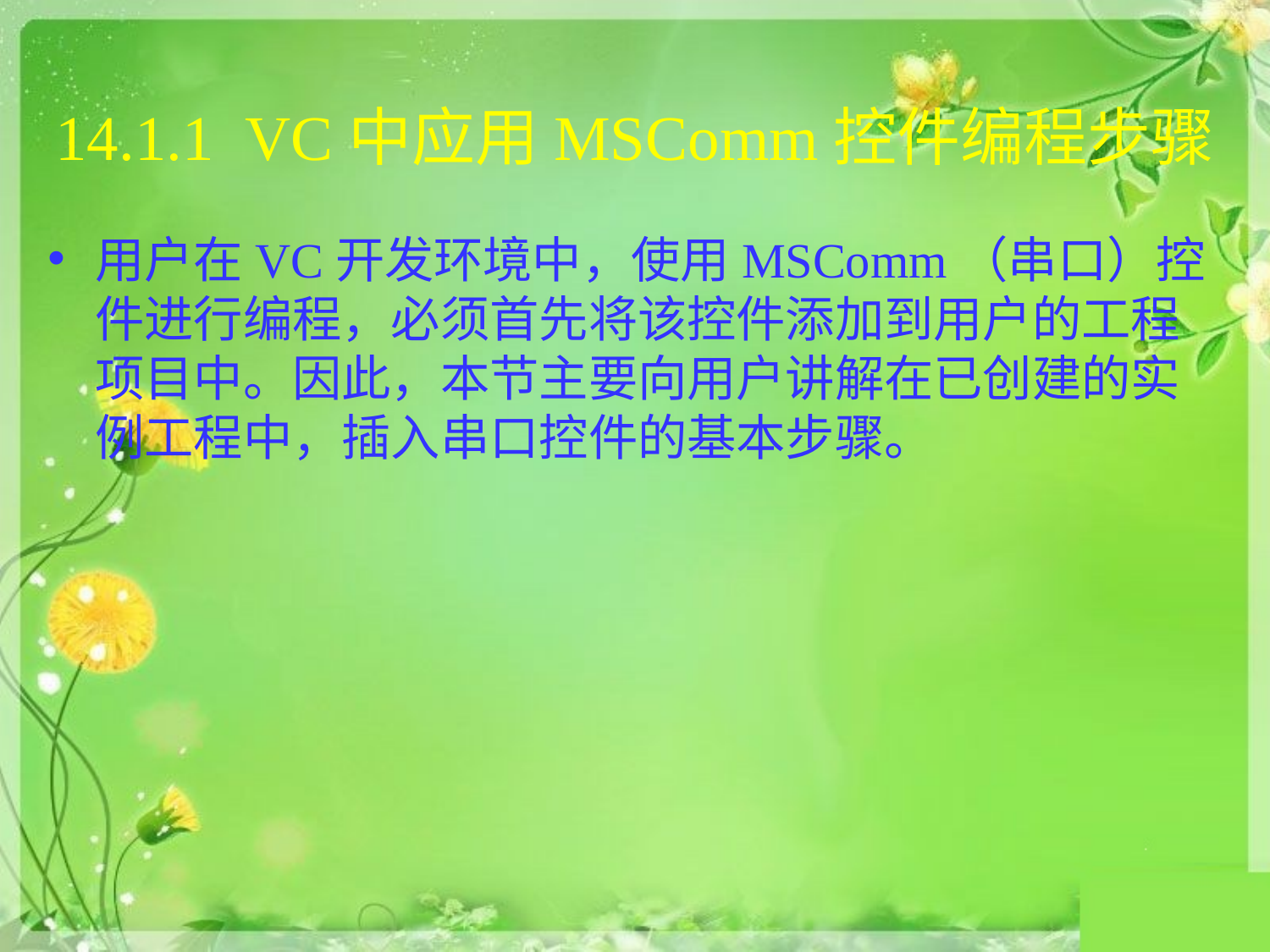

# 14.1.1  VC中应用MSComm控件编程步骤
用户在VC开发环境中，使用MSComm（串口）控件进行编程，必须首先将该控件添加到用户的工程项目中。因此，本节主要向用户讲解在已创建的实例工程中，插入串口控件的基本步骤。